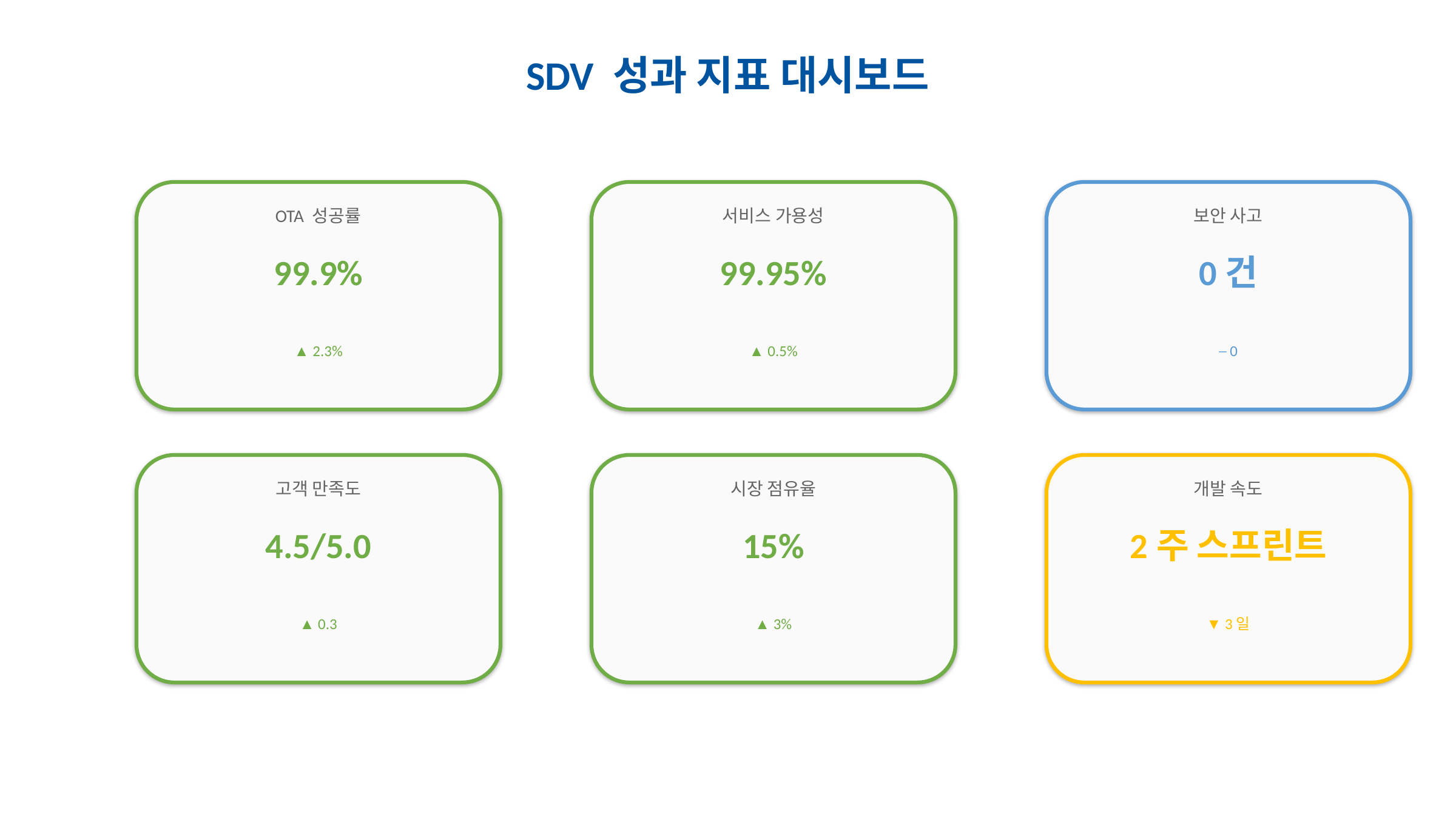

#
SDV 성과 지표 대시보드

OTA 성공률
서비스 가용성
보안 사고
99.9%
99.95%
0건
▲ 2.3%
▲ 0.5%
─ 0

고객 만족도
시장 점유율
개발 속도
4.5/5.0
15%
2주 스프린트
▲ 0.3
▲ 3%
▼ 3일